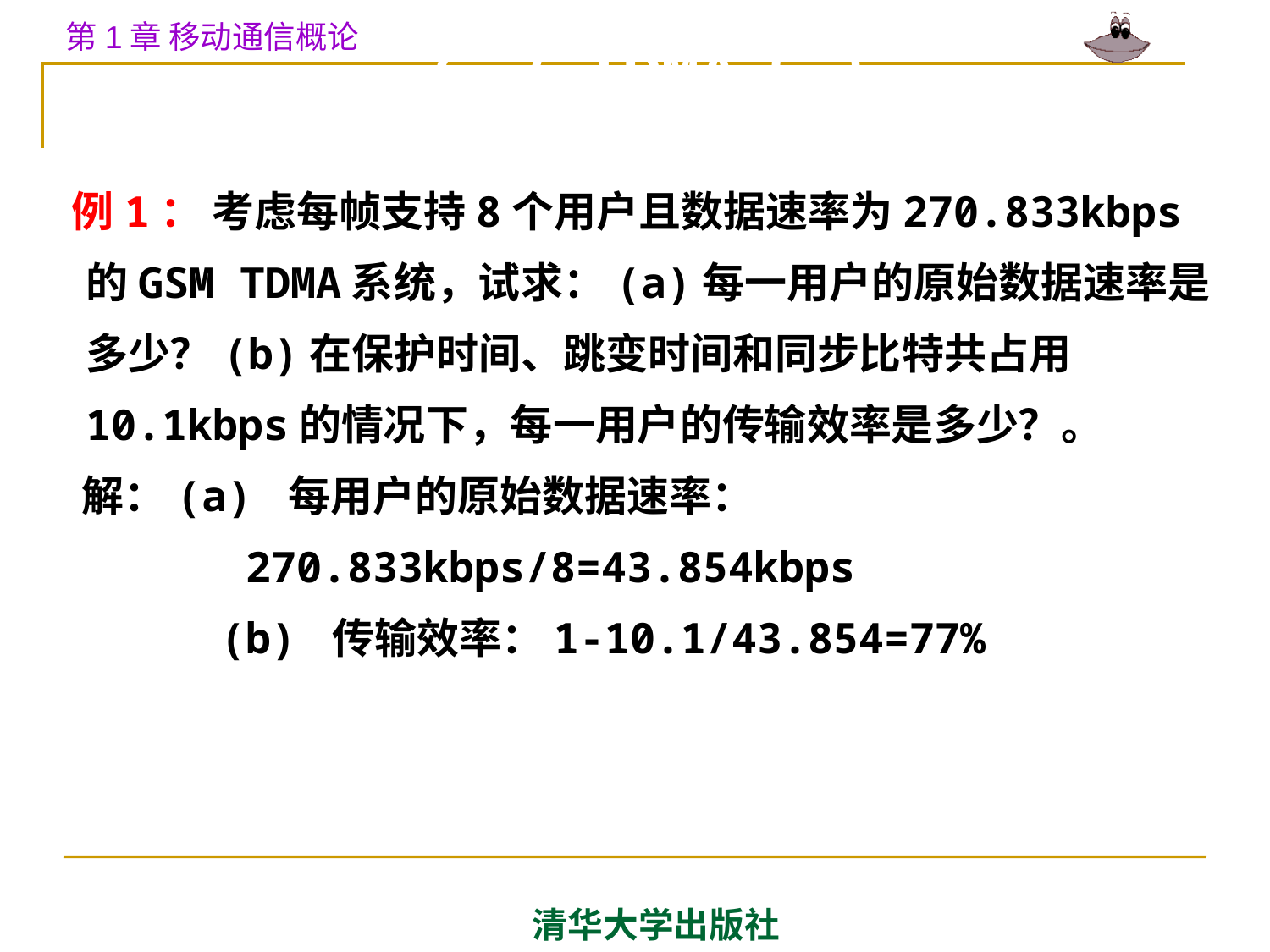

6.3 TDMA方式
  例1： 考虑每帧支持8个用户且数据速率为270.833kbps的GSM TDMA系统，试求：(a)每一用户的原始数据速率是多少？(b)在保护时间、跳变时间和同步比特共占用10.1kbps的情况下，每一用户的传输效率是多少？。
   解：(a) 每用户的原始数据速率：
        270.833kbps/8=43.854kbps
       (b) 传输效率：1-10.1/43.854=77%